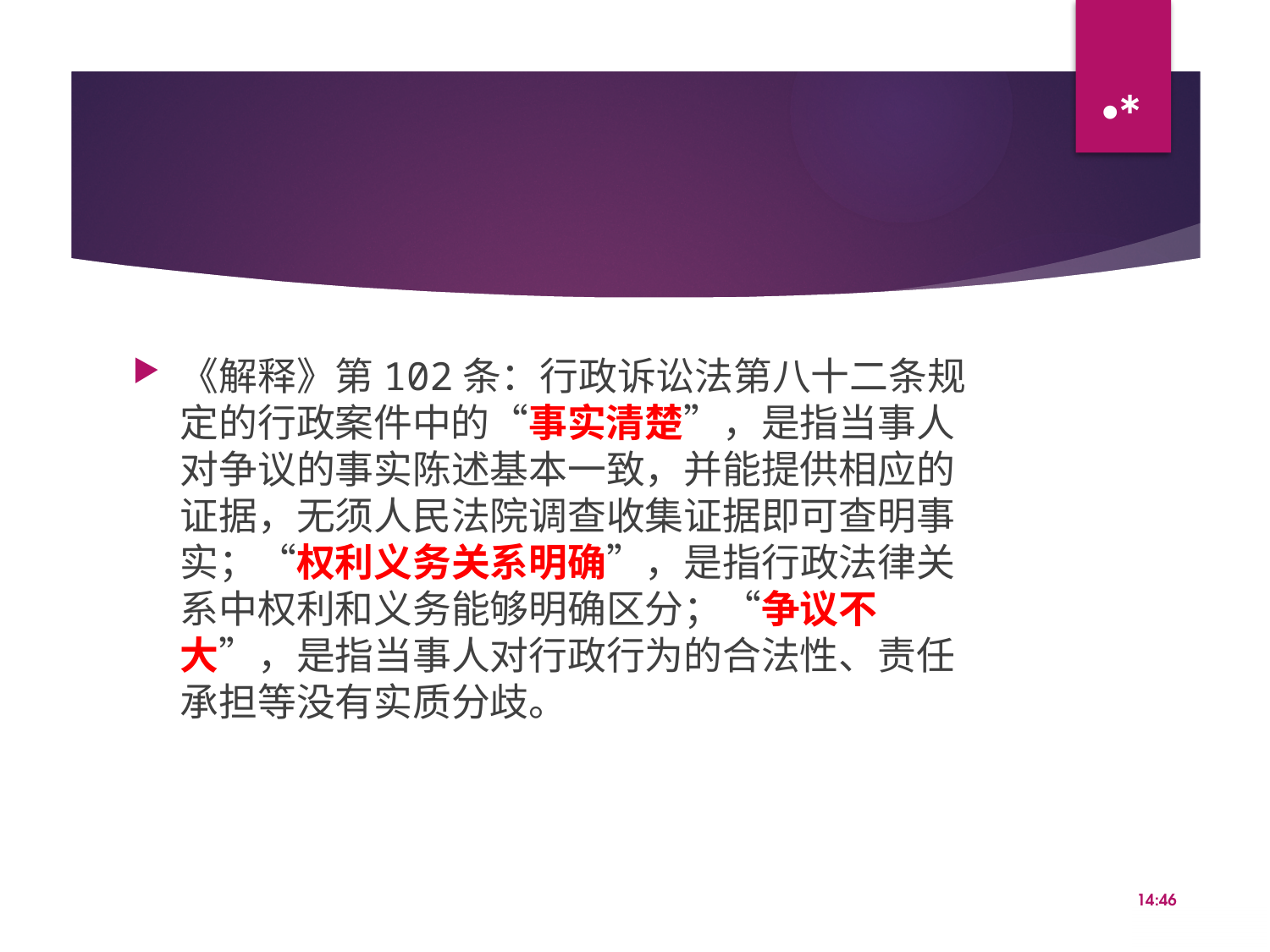

*
#
《解释》第102条：行政诉讼法第八十二条规定的行政案件中的“事实清楚”，是指当事人对争议的事实陈述基本一致，并能提供相应的证据，无须人民法院调查收集证据即可查明事实；“权利义务关系明确”，是指行政法律关系中权利和义务能够明确区分；“争议不大”，是指当事人对行政行为的合法性、责任承担等没有实质分歧。
14:46